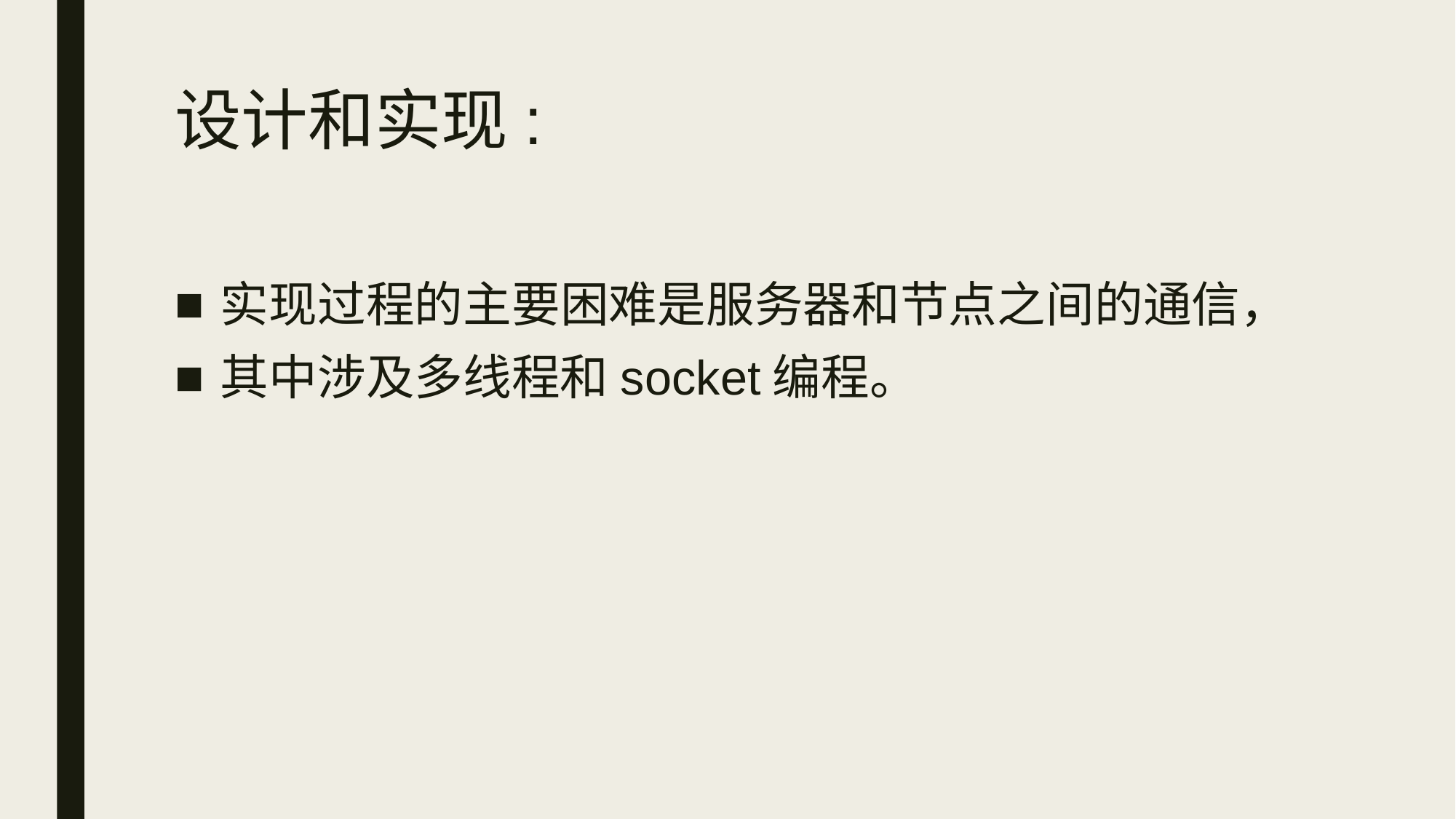

# 设计和实现:
实现过程的主要困难是服务器和节点之间的通信，
其中涉及多线程和socket编程。